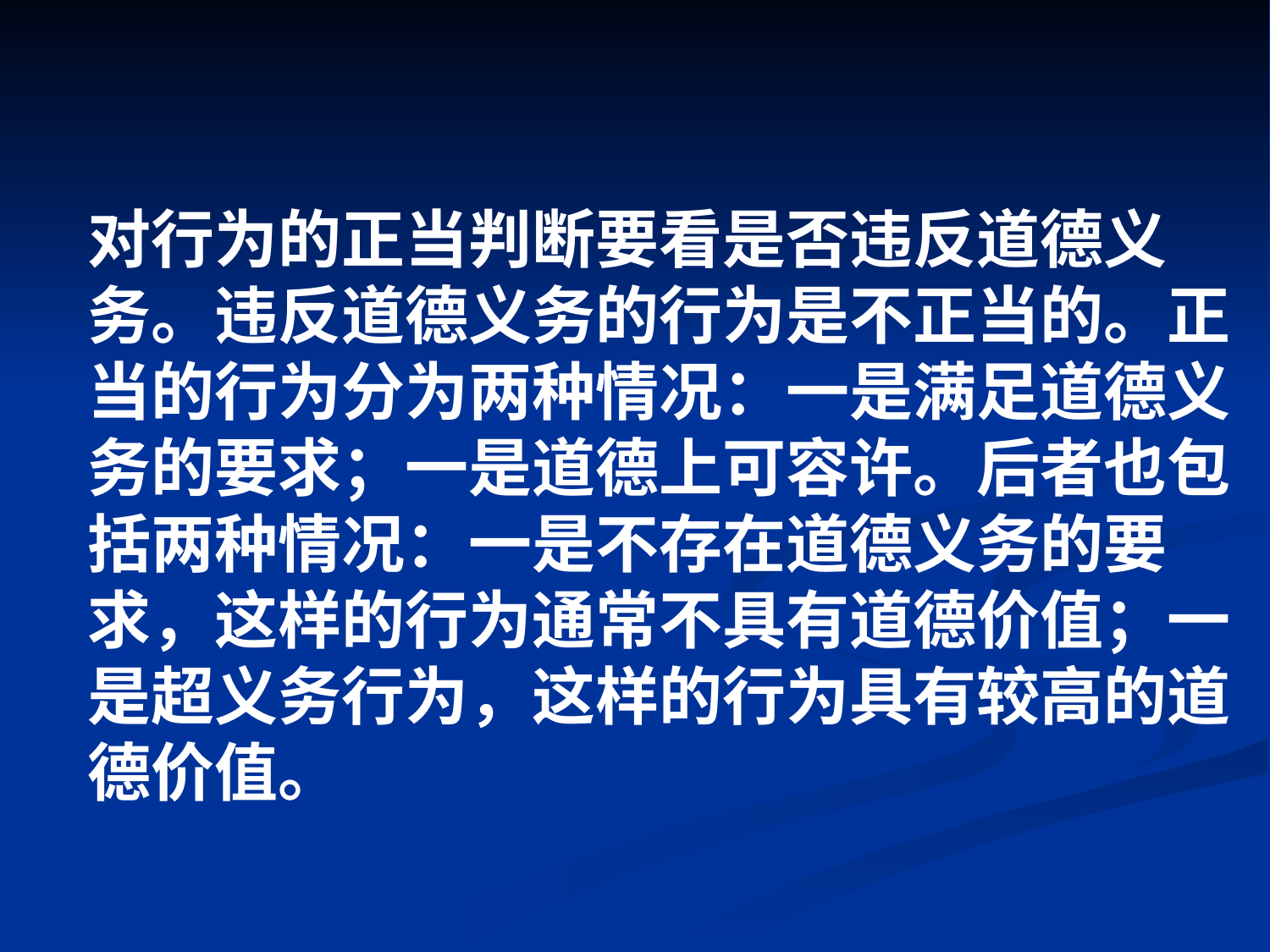

对行为的正当判断要看是否违反道德义务。违反道德义务的行为是不正当的。正当的行为分为两种情况：一是满足道德义务的要求；一是道德上可容许。后者也包括两种情况：一是不存在道德义务的要求，这样的行为通常不具有道德价值；一是超义务行为，这样的行为具有较高的道德价值。